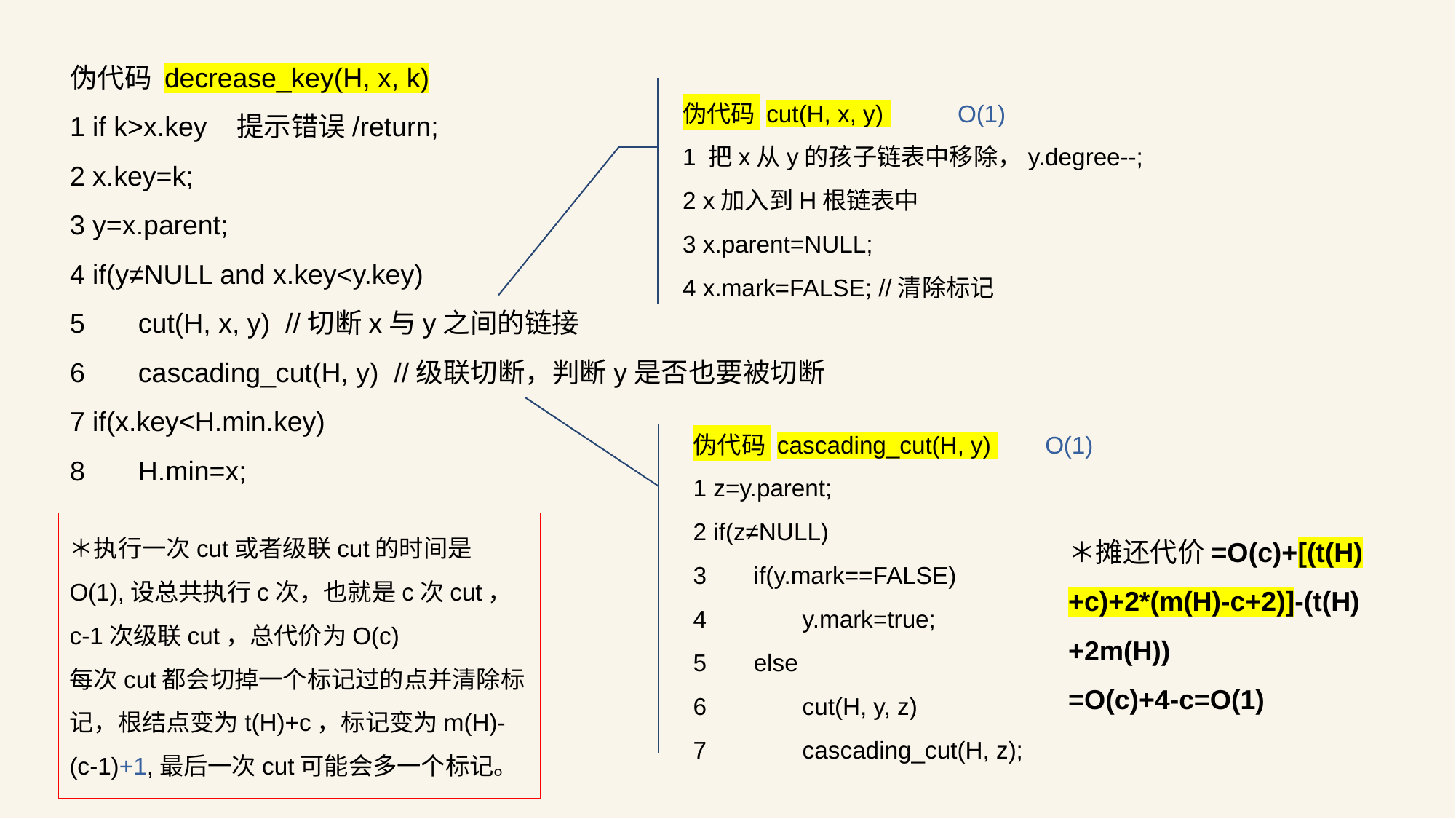

伪代码 decrease_key(H, x, k)
1 if k>x.key   提示错误/return;
2 x.key=k;
3 y=x.parent;
4 if(y≠NULL and x.key<y.key)
5       cut(H, x, y)  //切断x与y之间的链接
6       cascading_cut(H, y)  //级联切断，判断y是否也要被切断
7 if(x.key<H.min.key)
8       H.min=x;
伪代码 cut(H, x, y)           O(1)
1 把x从y的孩子链表中移除，y.degree--;
2 x加入到H根链表中
3 x.parent=NULL;
4 x.mark=FALSE; //清除标记

伪代码 cascading_cut(H, y)        O(1)
1 z=y.parent;
2 if(z≠NULL)
3       if(y.mark==FALSE)
4	y.mark=true;
5       else
6	cut(H, y, z)
7	cascading_cut(H, z);

＊执行一次cut或者级联cut的时间是O(1),设总共执行c次，也就是c次cut，c-1次级联cut，总代价为O(c)
每次cut都会切掉一个标记过的点并清除标记，根结点变为t(H)+c，标记变为m(H)-(c-1)+1,最后一次cut可能会多一个标记。

＊摊还代价=O(c)+[(t(H)+c)+2*(m(H)-c+2)]-(t(H)+2m(H))
=O(c)+4-c=O(1)